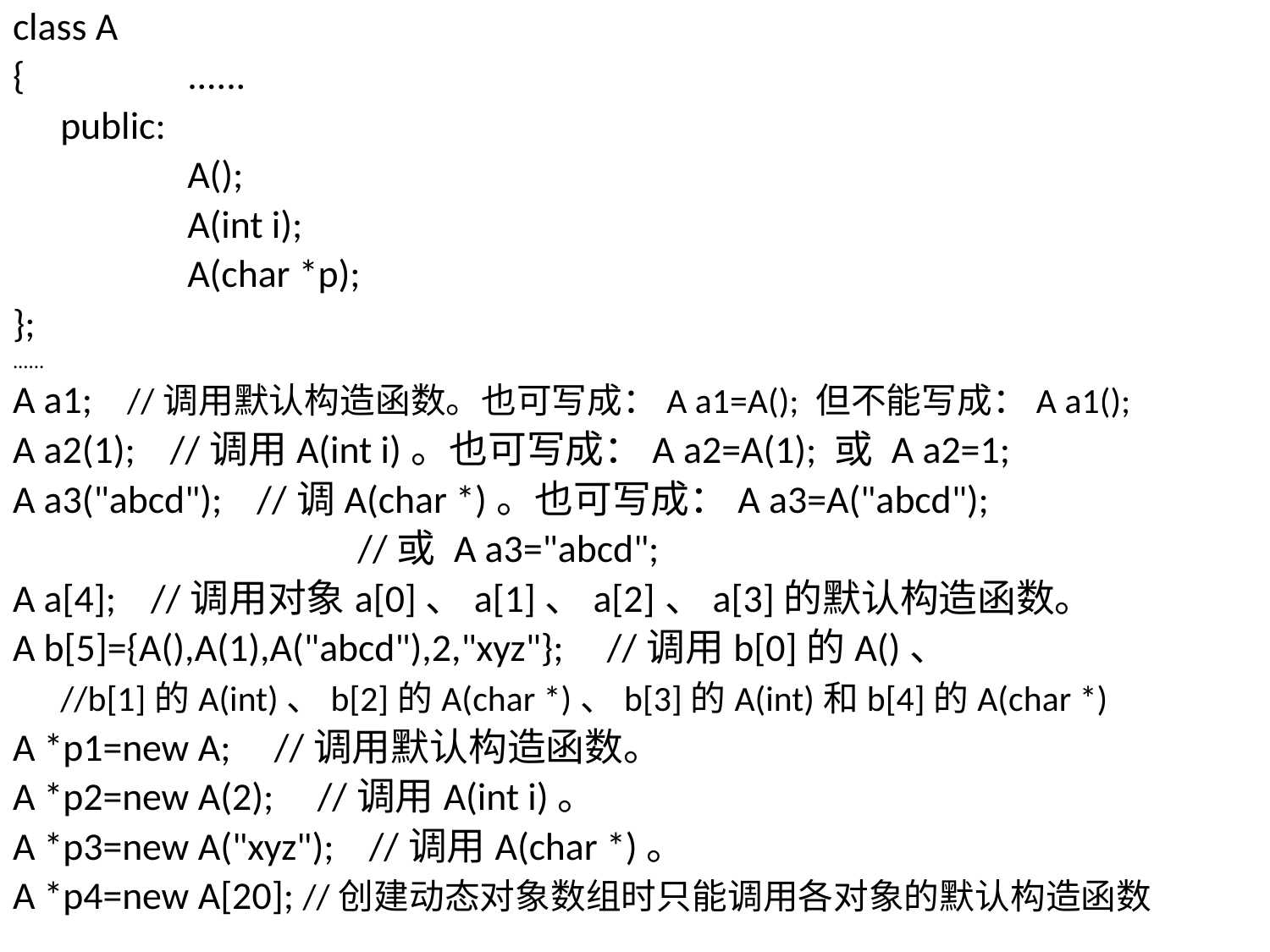

class A
{		......
	public:
		A();
		A(int i);
		A(char *p);
};
......
A a1;    //调用默认构造函数。也可写成：A a1=A(); 但不能写成：A a1();
A a2(1);    //调用A(int i)。也可写成：A a2=A(1); 或 A a2=1;
A a3("abcd");    //调A(char *)。也可写成：A a3=A("abcd");
			     //或 A a3="abcd";
A a[4];    //调用对象a[0]、a[1]、a[2]、a[3]的默认构造函数。
A b[5]={A(),A(1),A("abcd"),2,"xyz"};     //调用b[0]的A()、
	//b[1]的A(int)、b[2]的A(char *)、b[3]的A(int)和b[4]的A(char *)
A *p1=new A;     //调用默认构造函数。
A *p2=new A(2);     //调用A(int i)。
A *p3=new A("xyz");    //调用A(char *)。
A *p4=new A[20]; //创建动态对象数组时只能调用各对象的默认构造函数